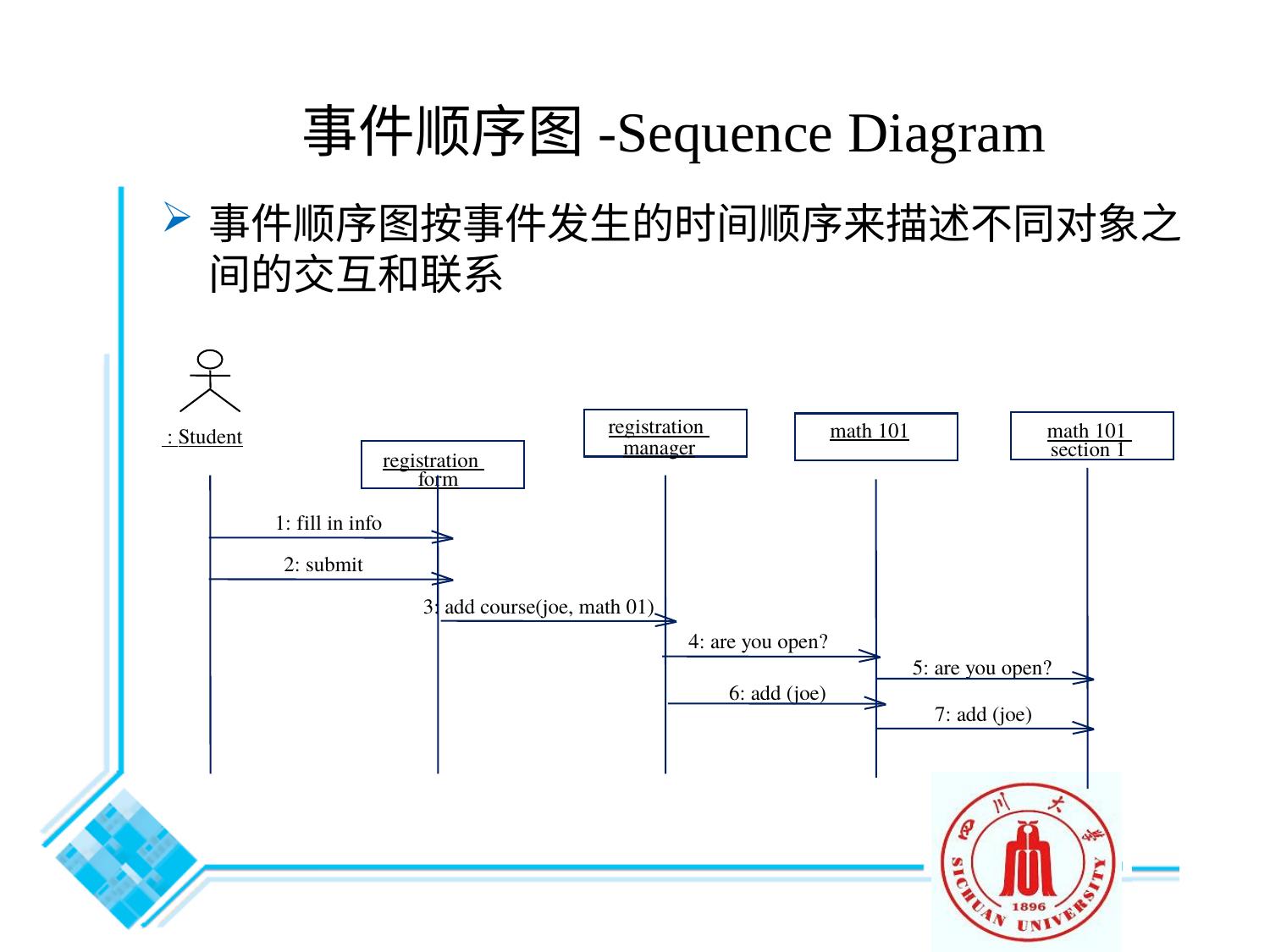

# 事件顺序图-Sequence Diagram
事件顺序图按事件发生的时间顺序来描述不同对象之间的交互和联系

registration

math 101
math 101
section 1
 : Student
manager

registration
form

1: fill in info

2: submit

3: add course(joe, math 01)

4: are you open?

5: are you open?

6: add (joe)

7: add (joe)